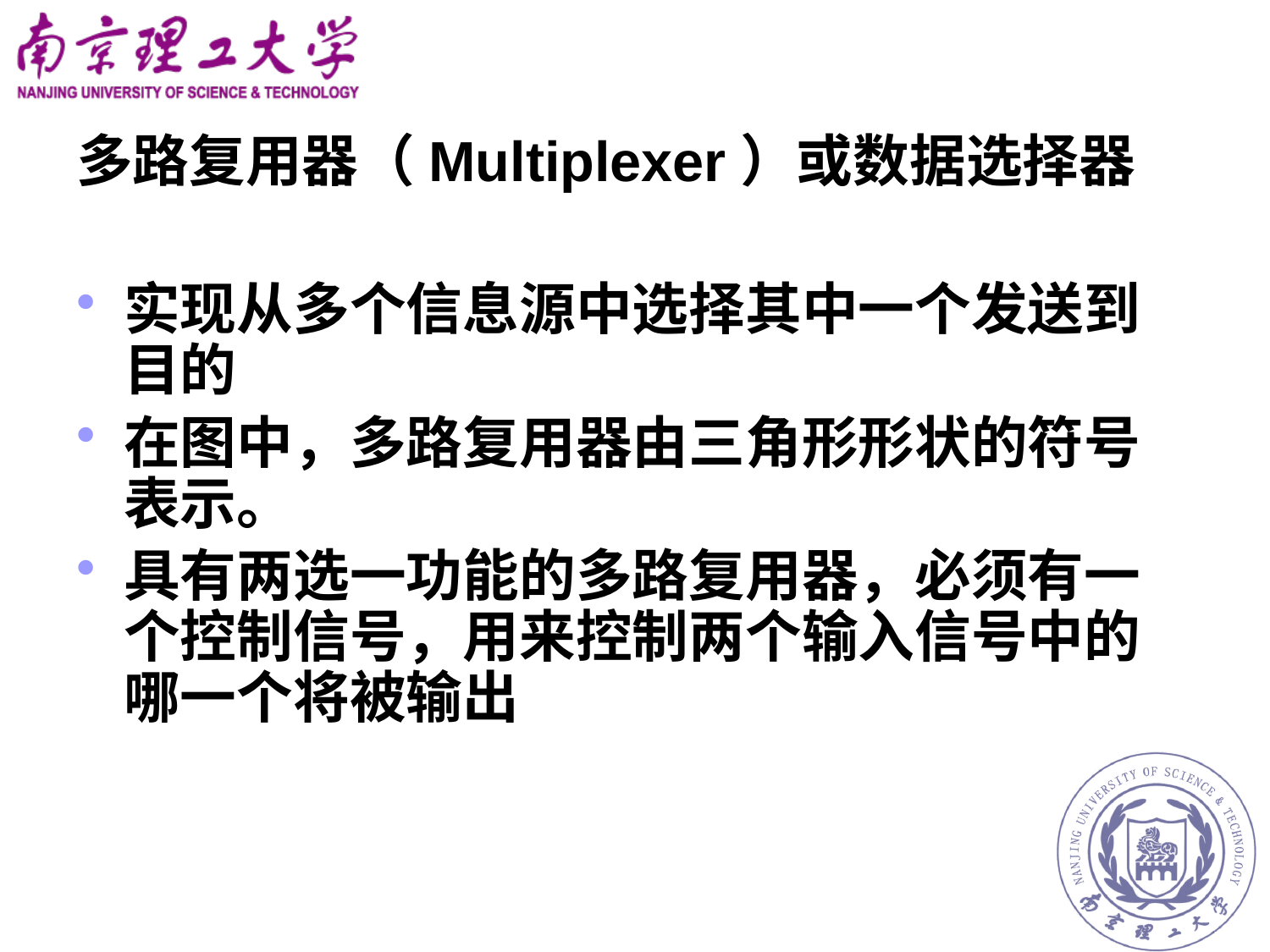

# 多路复用器（Multiplexer）或数据选择器
实现从多个信息源中选择其中一个发送到目的
在图中，多路复用器由三角形形状的符号表示。
具有两选一功能的多路复用器，必须有一个控制信号，用来控制两个输入信号中的哪一个将被输出